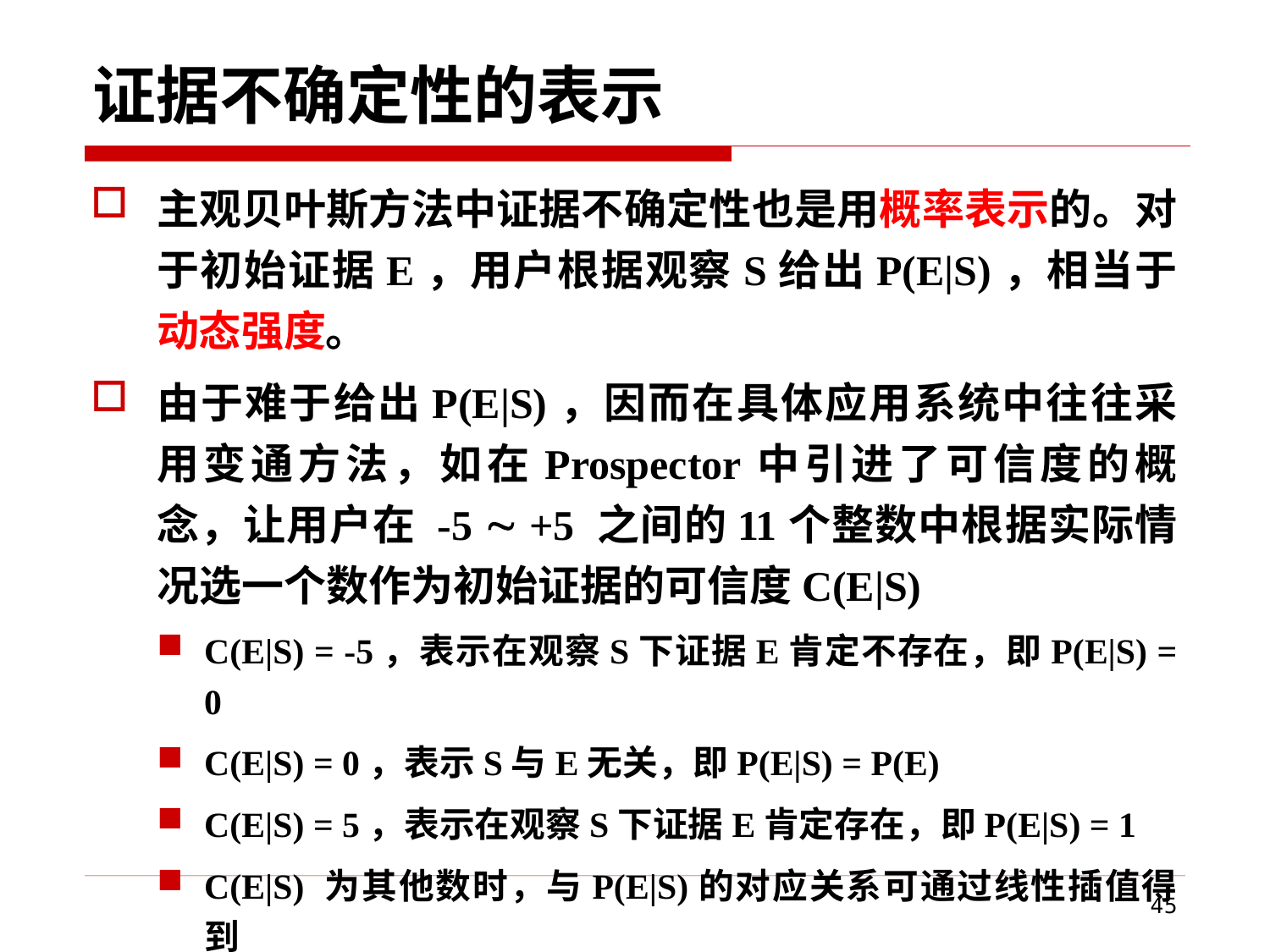

# 证据不确定性的表示
主观贝叶斯方法中证据不确定性也是用概率表示的。对于初始证据E，用户根据观察S给出P(E|S)，相当于动态强度。
由于难于给出P(E|S)，因而在具体应用系统中往往采用变通方法，如在Prospector中引进了可信度的概念，让用户在 -5 ∼ +5 之间的11个整数中根据实际情况选一个数作为初始证据的可信度C(E|S)
C(E|S) = -5，表示在观察S下证据E肯定不存在，即P(E|S) = 0
C(E|S) = 0，表示S与E无关，即P(E|S) = P(E)
C(E|S) = 5，表示在观察S下证据E肯定存在，即P(E|S) = 1
C(E|S) 为其他数时，与P(E|S)的对应关系可通过线性插值得到

45